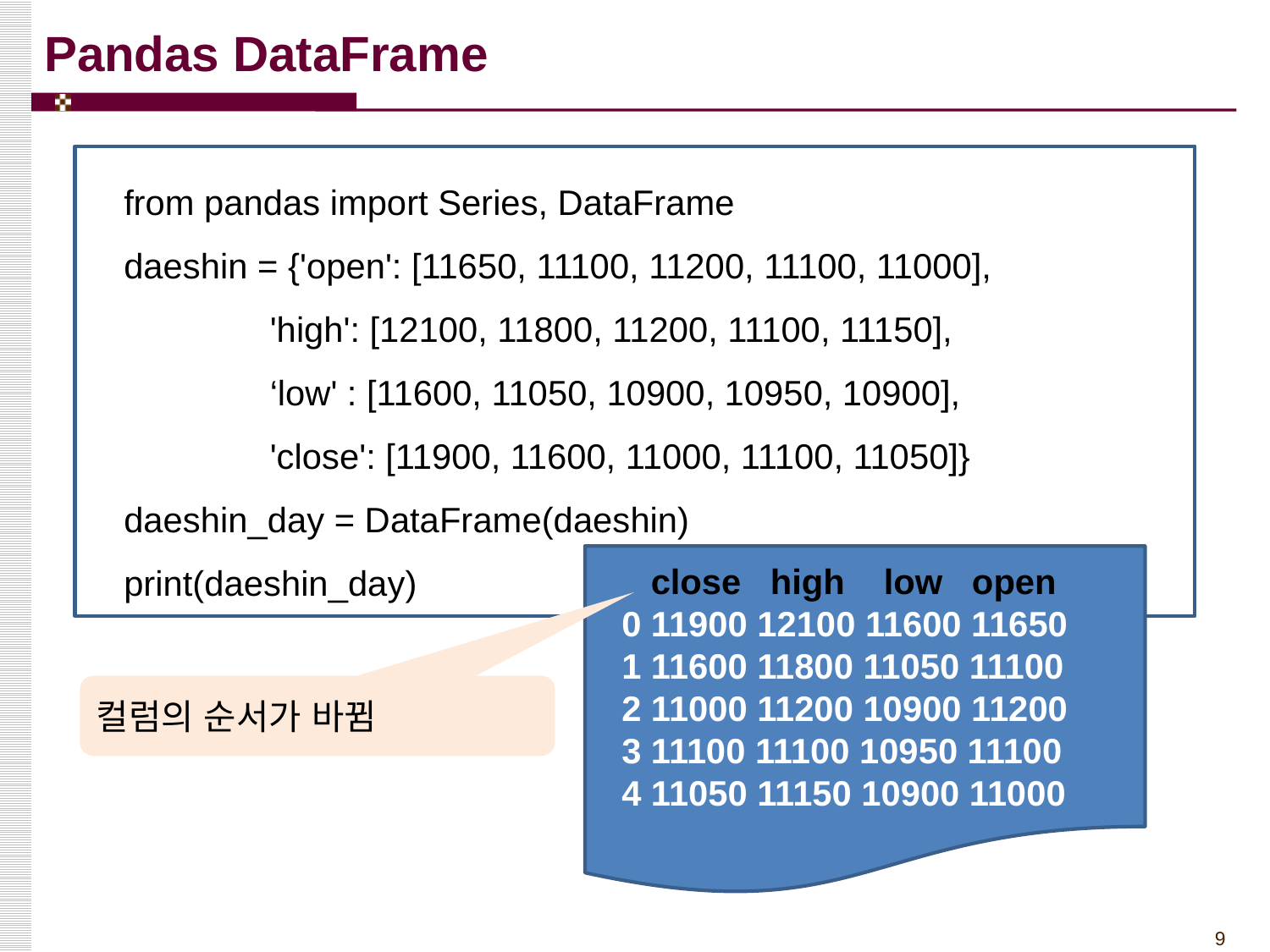

# Pandas DataFrame
from pandas import Series, DataFrame
daeshin = {'open': [11650, 11100, 11200, 11100, 11000],
               'high': [12100, 11800, 11200, 11100, 11150],
               ‘low' : [11600, 11050, 10900, 10950, 10900],
               'close': [11900, 11600, 11000, 11100, 11050]}
daeshin_day = DataFrame(daeshin)
print(daeshin_day)
   close   high    low   open
0 11900 12100 11600 11650
1 11600 11800 11050 11100
2 11000 11200 10900 11200
3 11100 11100 10950 11100
4 11050 11150 10900 11000
컬럼의 순서가 바뀜